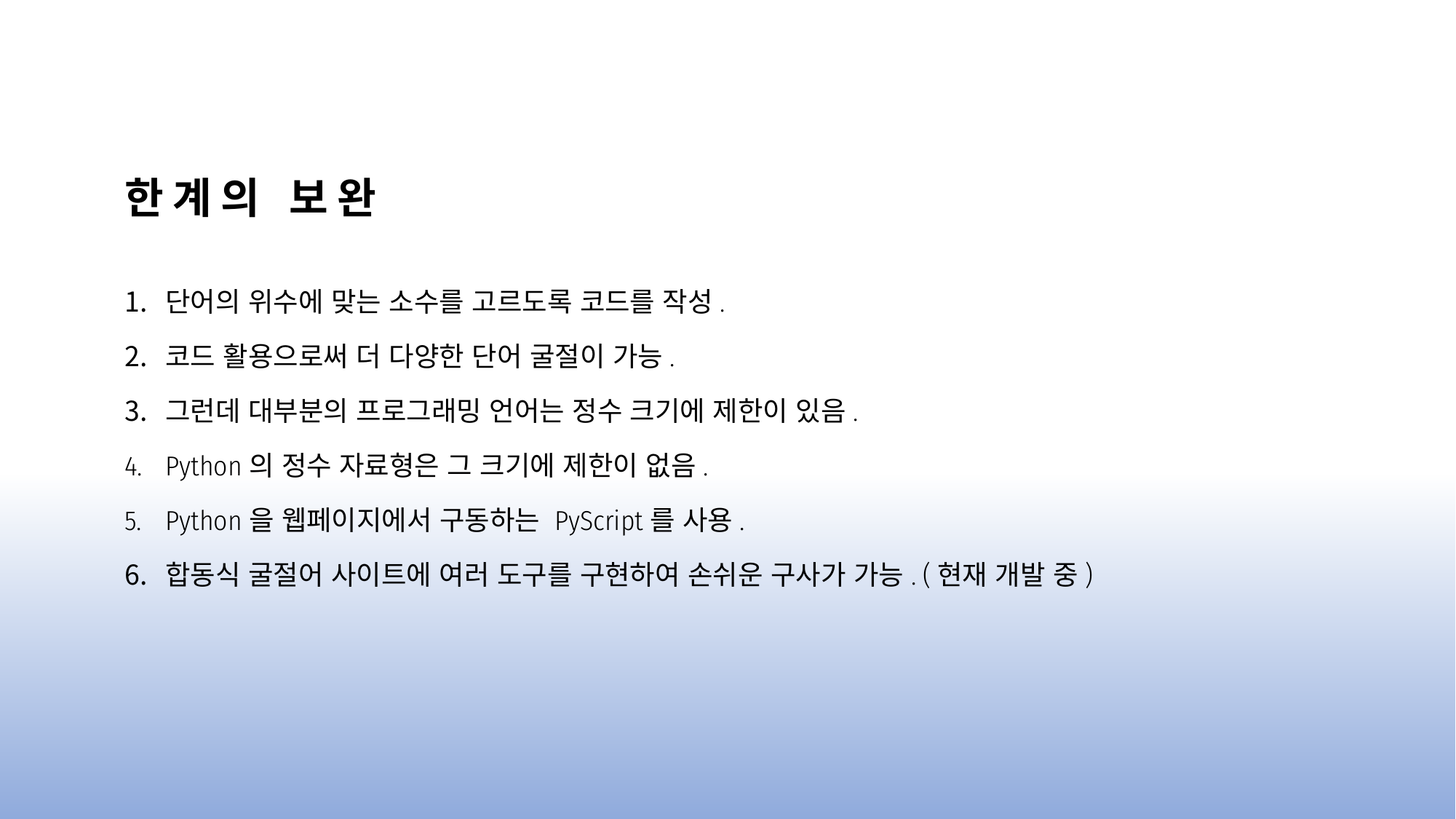

# 한계의 보완
단어의 위수에 맞는 소수를 고르도록 코드를 작성.
코드 활용으로써 더 다양한 단어 굴절이 가능.
그런데 대부분의 프로그래밍 언어는 정수 크기에 제한이 있음.
Python의 정수 자료형은 그 크기에 제한이 없음.
Python을 웹페이지에서 구동하는 PyScript를 사용.
합동식 굴절어 사이트에 여러 도구를 구현하여 손쉬운 구사가 가능. (현재 개발 중)